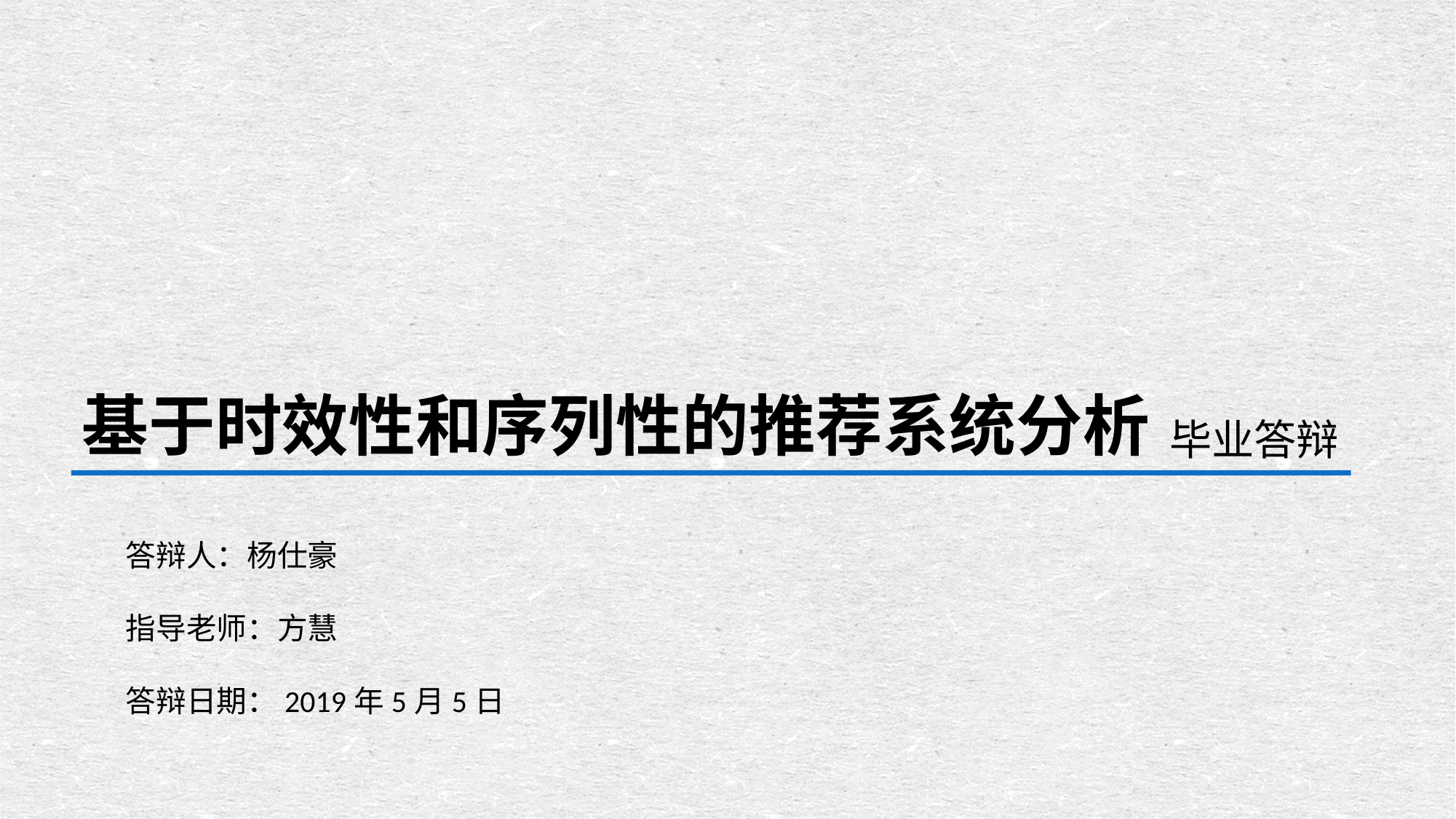

答辩人：杨仕豪

指导老师：方慧

答辩日期：2019年5月5日
基于时效性和序列性的推荐系统分析
毕业答辩